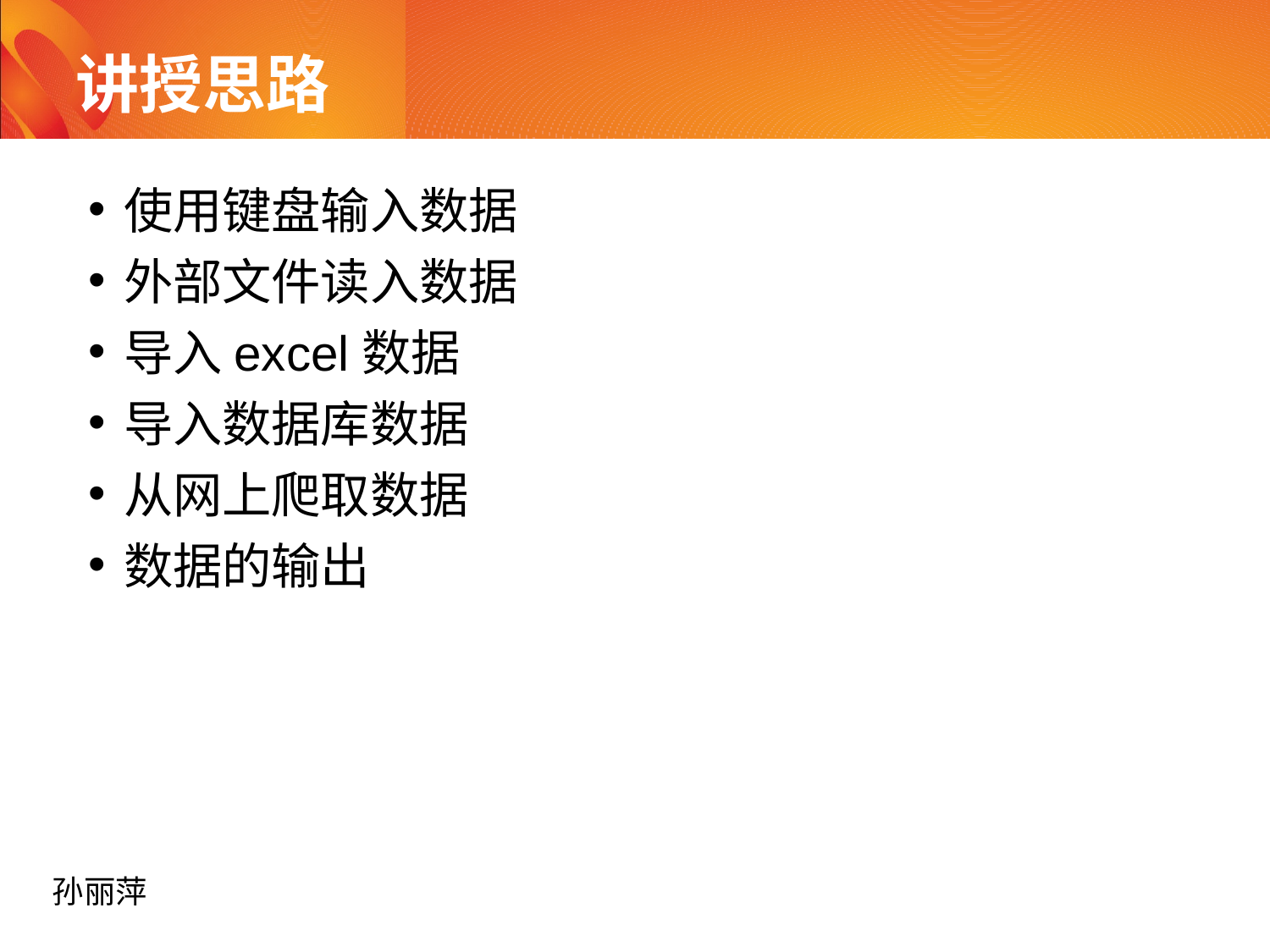

# 讲授思路
使用键盘输入数据
外部文件读入数据
导入excel数据
导入数据库数据
从网上爬取数据
数据的输出